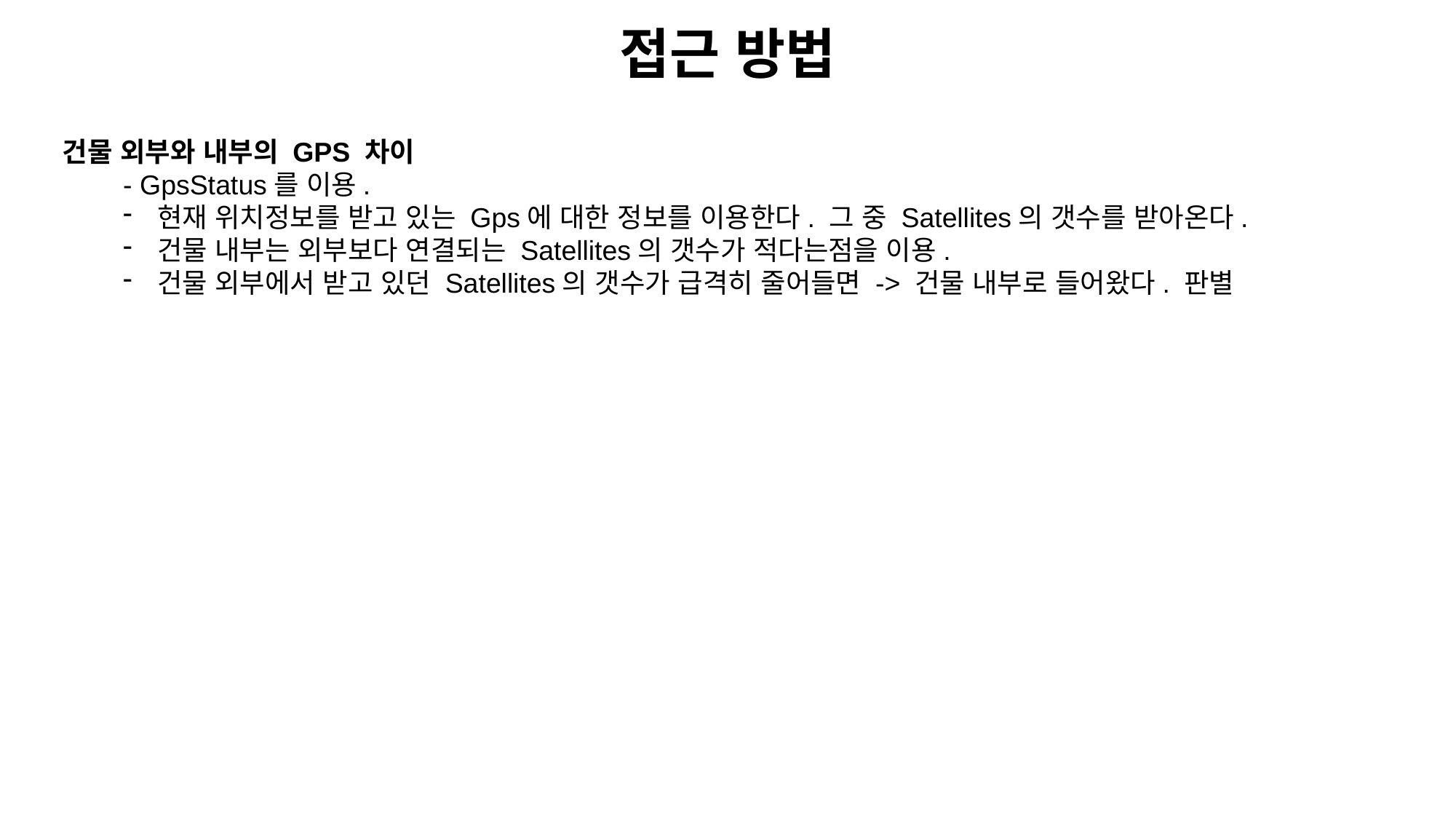

접근 방법
건물 외부와 내부의 GPS 차이
- GpsStatus를 이용.
현재 위치정보를 받고 있는 Gps에 대한 정보를 이용한다. 그 중 Satellites의 갯수를 받아온다.
건물 내부는 외부보다 연결되는 Satellites의 갯수가 적다는점을 이용.
건물 외부에서 받고 있던 Satellites의 갯수가 급격히 줄어들면 -> 건물 내부로 들어왔다. 판별